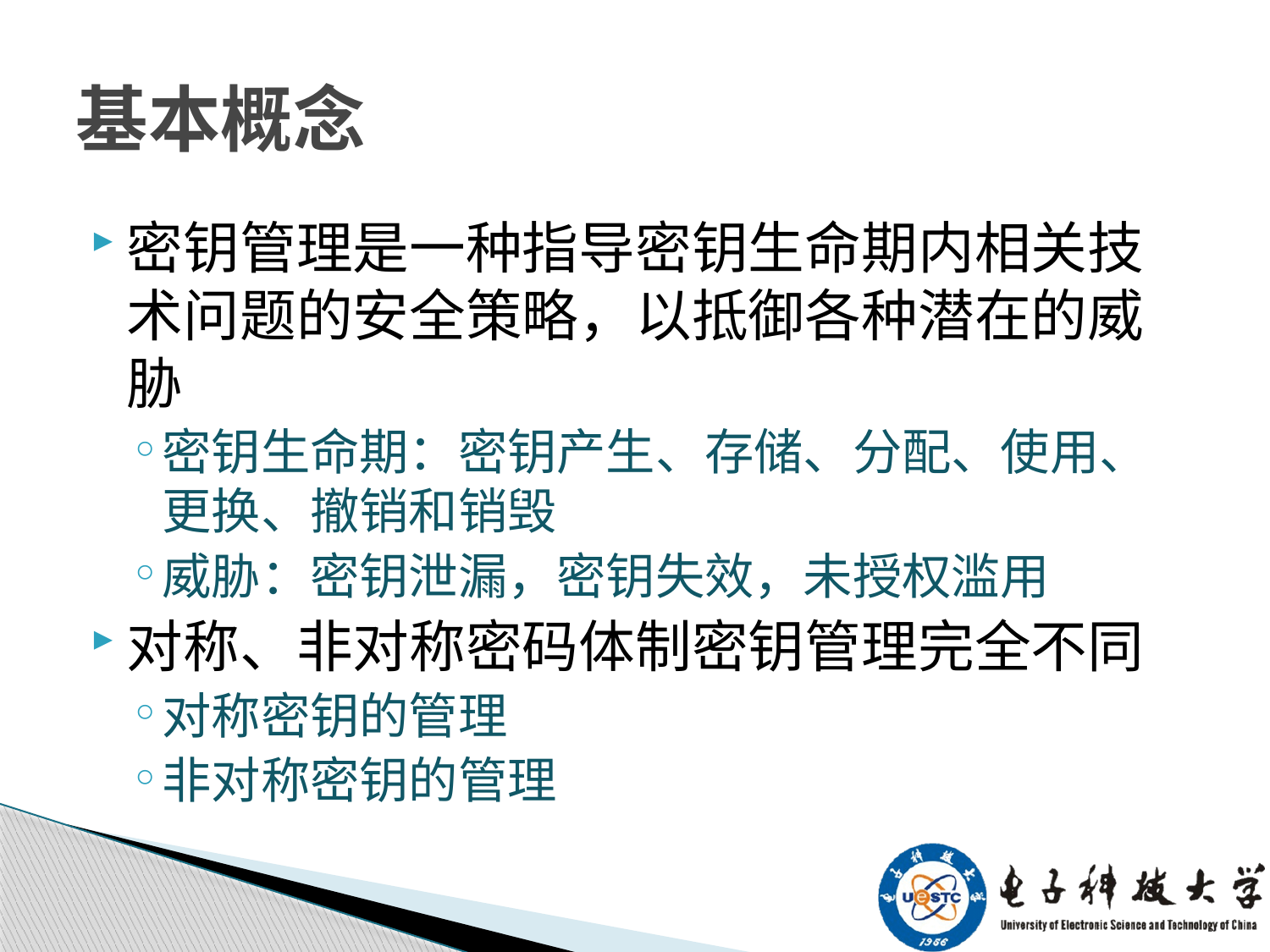

# 基本概念
密钥管理是一种指导密钥生命期内相关技术问题的安全策略，以抵御各种潜在的威胁
密钥生命期：密钥产生、存储、分配、使用、更换、撤销和销毁
威胁：密钥泄漏，密钥失效，未授权滥用
对称、非对称密码体制密钥管理完全不同
对称密钥的管理
非对称密钥的管理